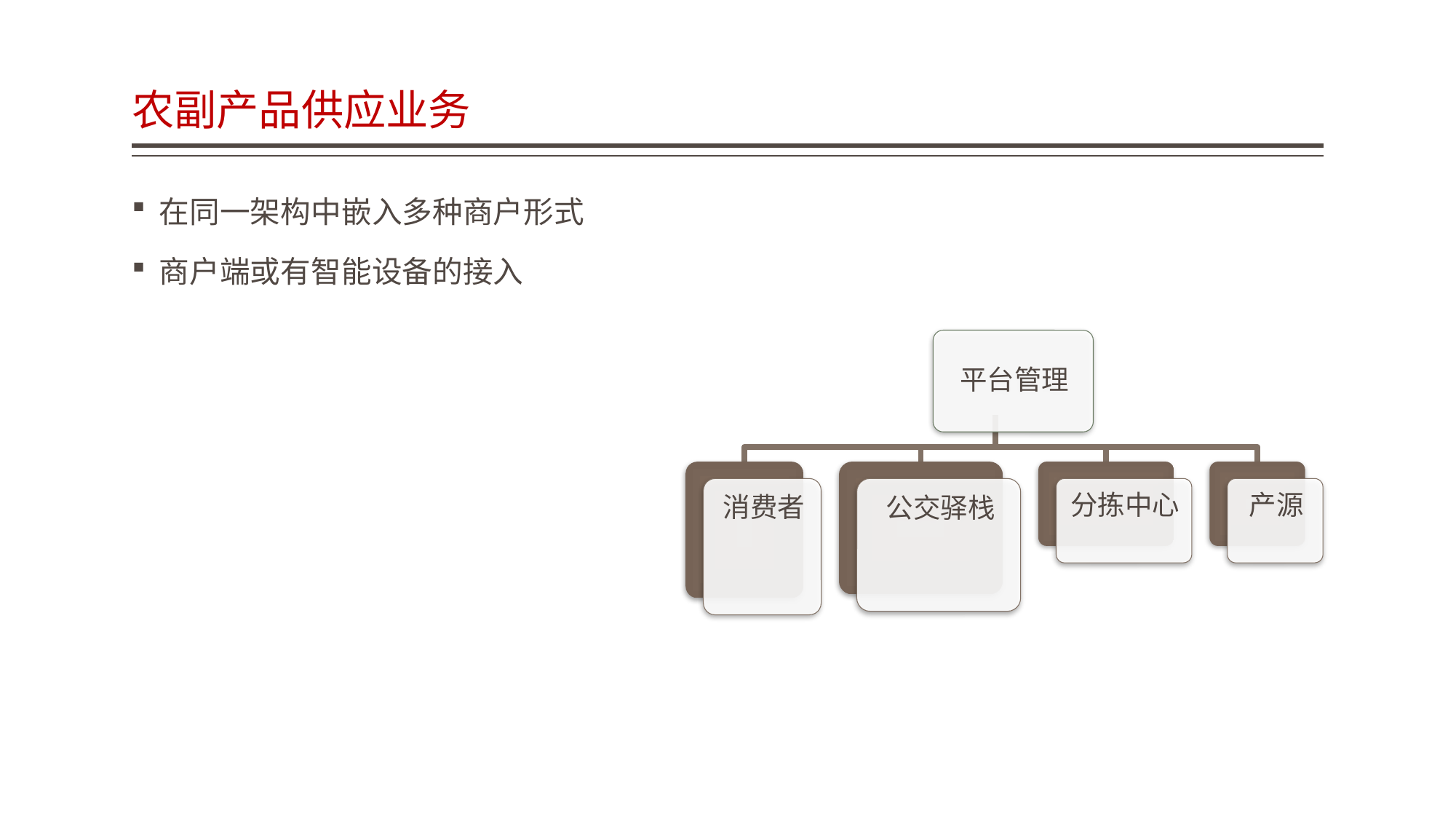

# 农副产品供应业务
在同一架构中嵌入多种商户形式
商户端或有智能设备的接入

平台管理
消费者
公交驿栈
分拣中心
产源